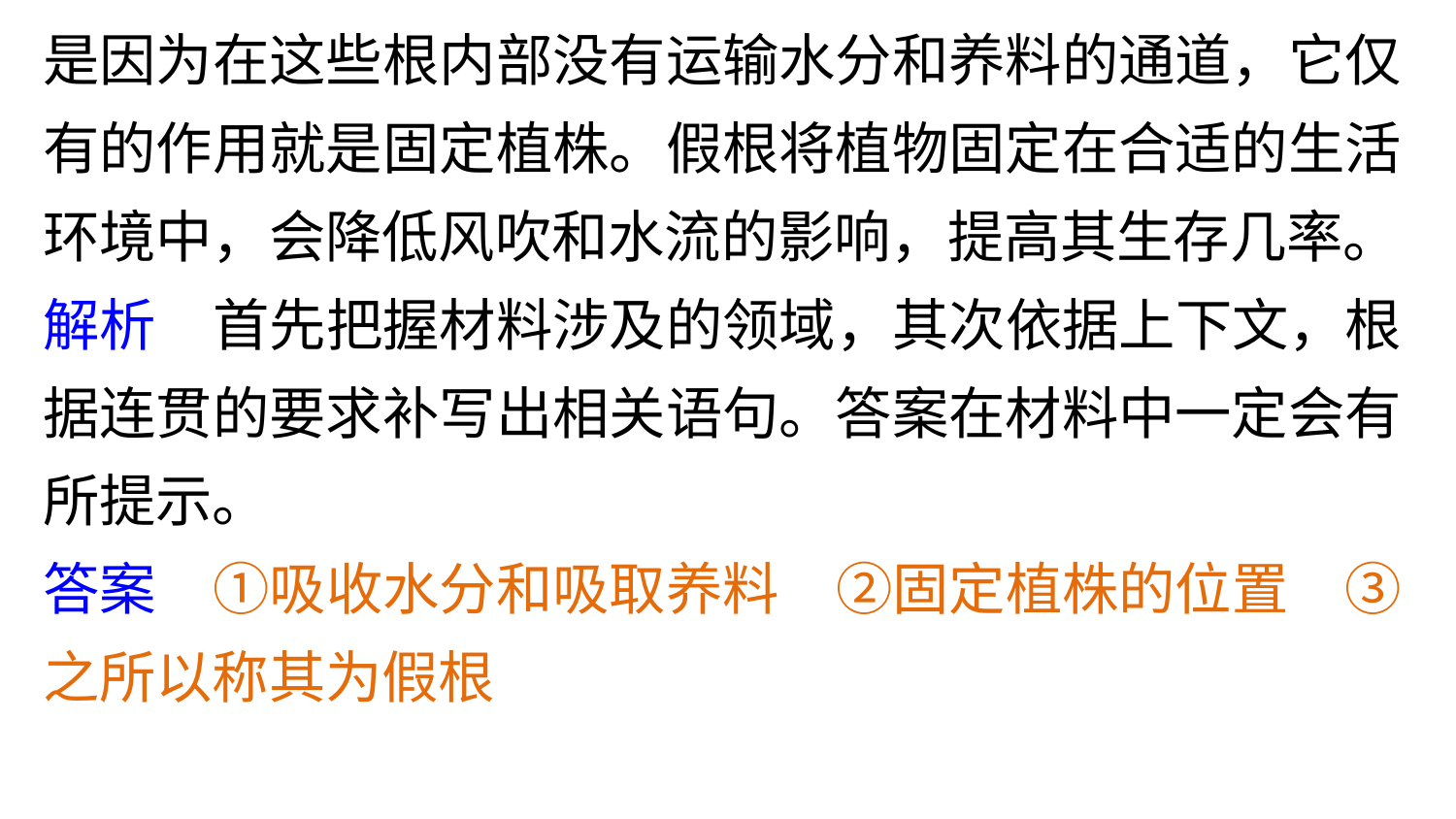

是因为在这些根内部没有运输水分和养料的通道，它仅有的作用就是固定植株。假根将植物固定在合适的生活环境中，会降低风吹和水流的影响，提高其生存几率。
解析　首先把握材料涉及的领域，其次依据上下文，根据连贯的要求补写出相关语句。答案在材料中一定会有所提示。
答案　①吸收水分和吸取养料　②固定植株的位置　③之所以称其为假根